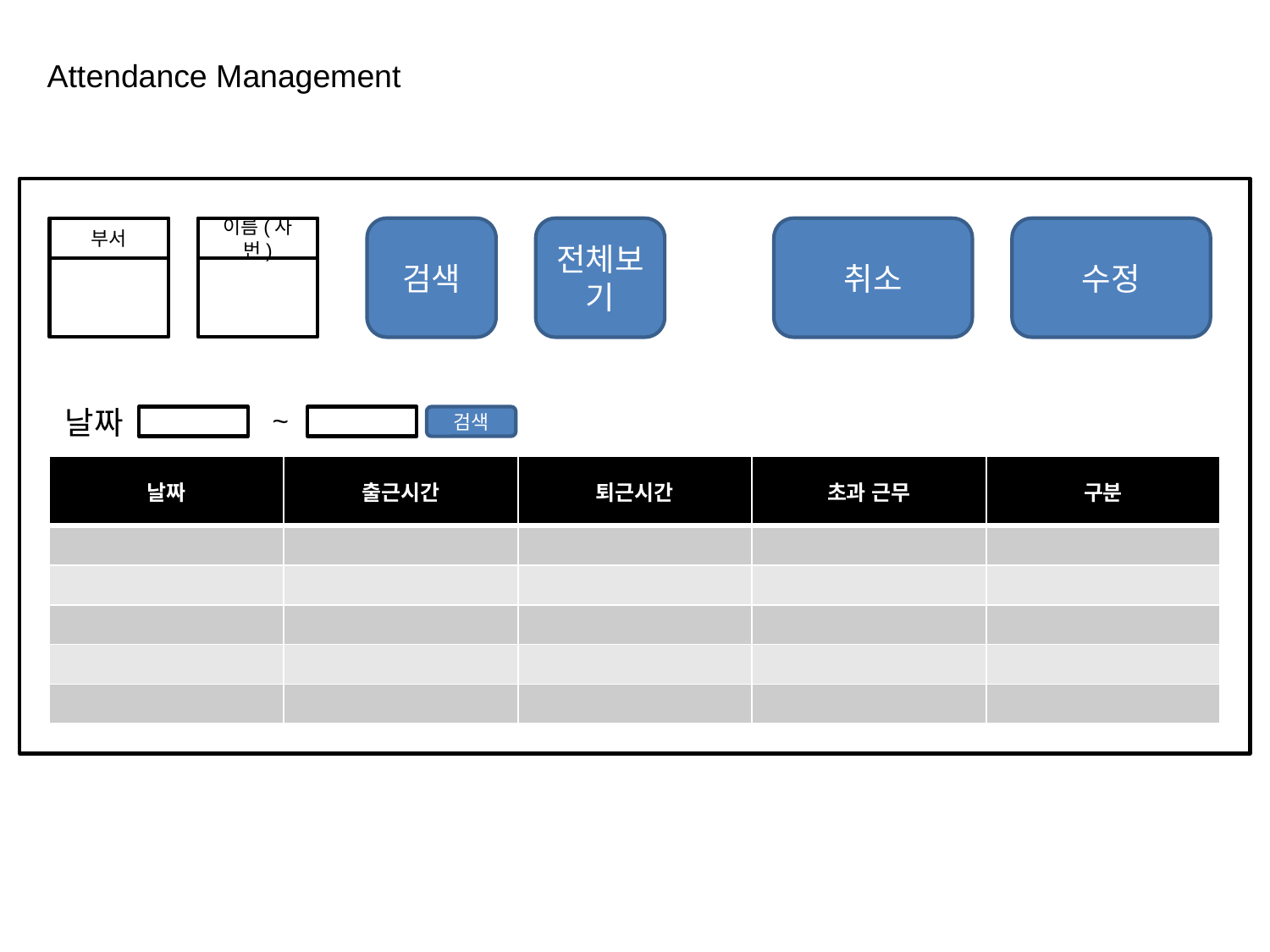

Attendance Management

부서

이름(사번)
검색
전체보기
취소
수정
날짜
~

검색
| 날짜 | 출근시간 | 퇴근시간 | 초과 근무 | 구분 |
| --- | --- | --- | --- | --- |
|  |  |  |  |  |
|  |  |  |  |  |
|  |  |  |  |  |
|  |  |  |  |  |
|  |  |  |  |  |